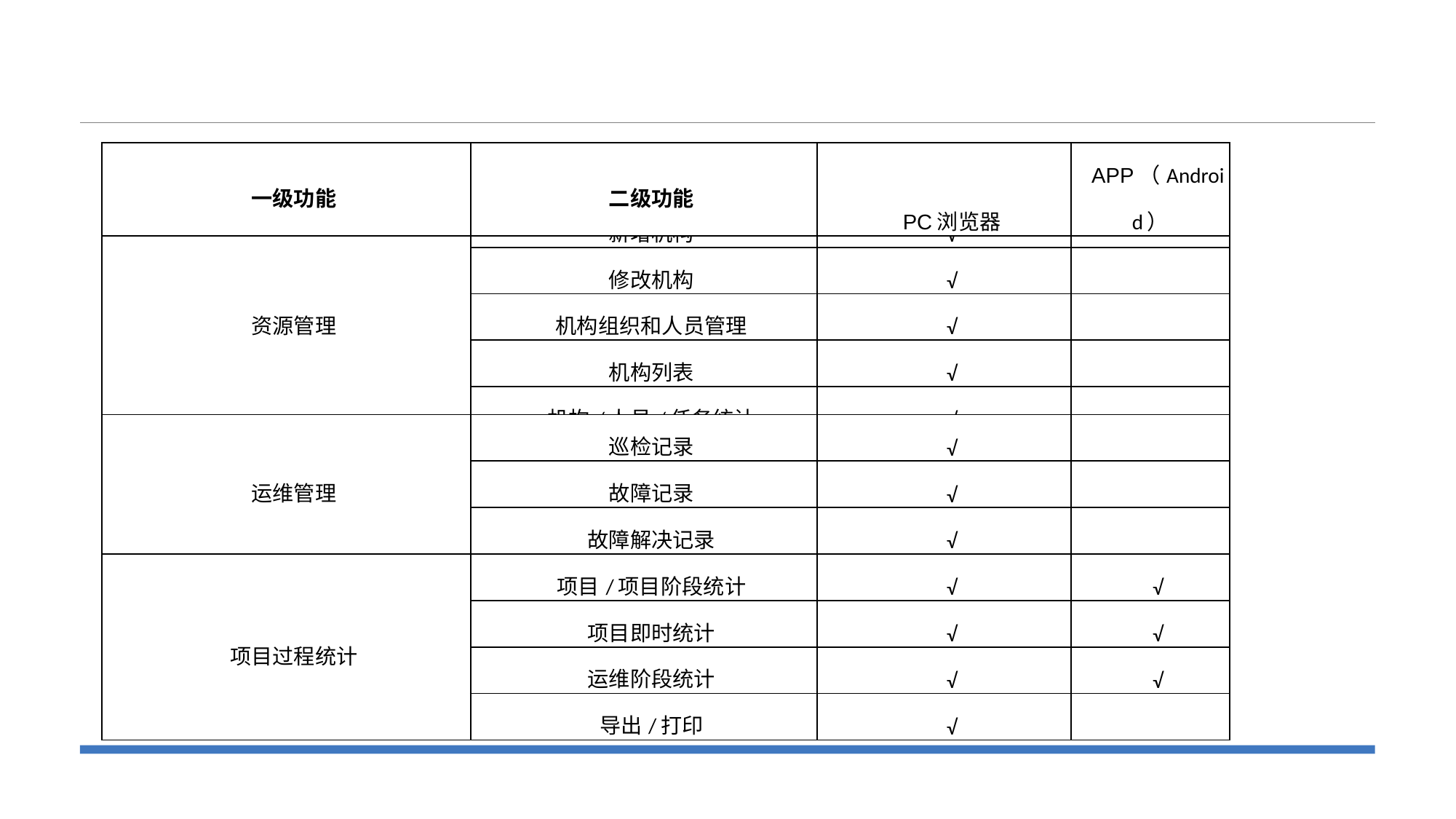

| 一级功能 | 二级功能 | PC浏览器 | APP（Android） |
| --- | --- | --- | --- |
| 资源管理 | 新增机构 | √ |  |
| --- | --- | --- | --- |
|  | 修改机构 | √ |  |
|  | 机构组织和人员管理 | √ |  |
|  | 机构列表 | √ |  |
|  | 机构/人员/任务统计 | √ |  |
| 运维管理 | 巡检记录 | √ |  |
| --- | --- | --- | --- |
|  | 故障记录 | √ |  |
|  | 故障解决记录 | √ |  |
| 项目过程统计 | 项目/项目阶段统计 | √ | √ |
|  | 项目即时统计 | √ | √ |
|  | 运维阶段统计 | √ | √ |
|  | 导出/打印 | √ |  |